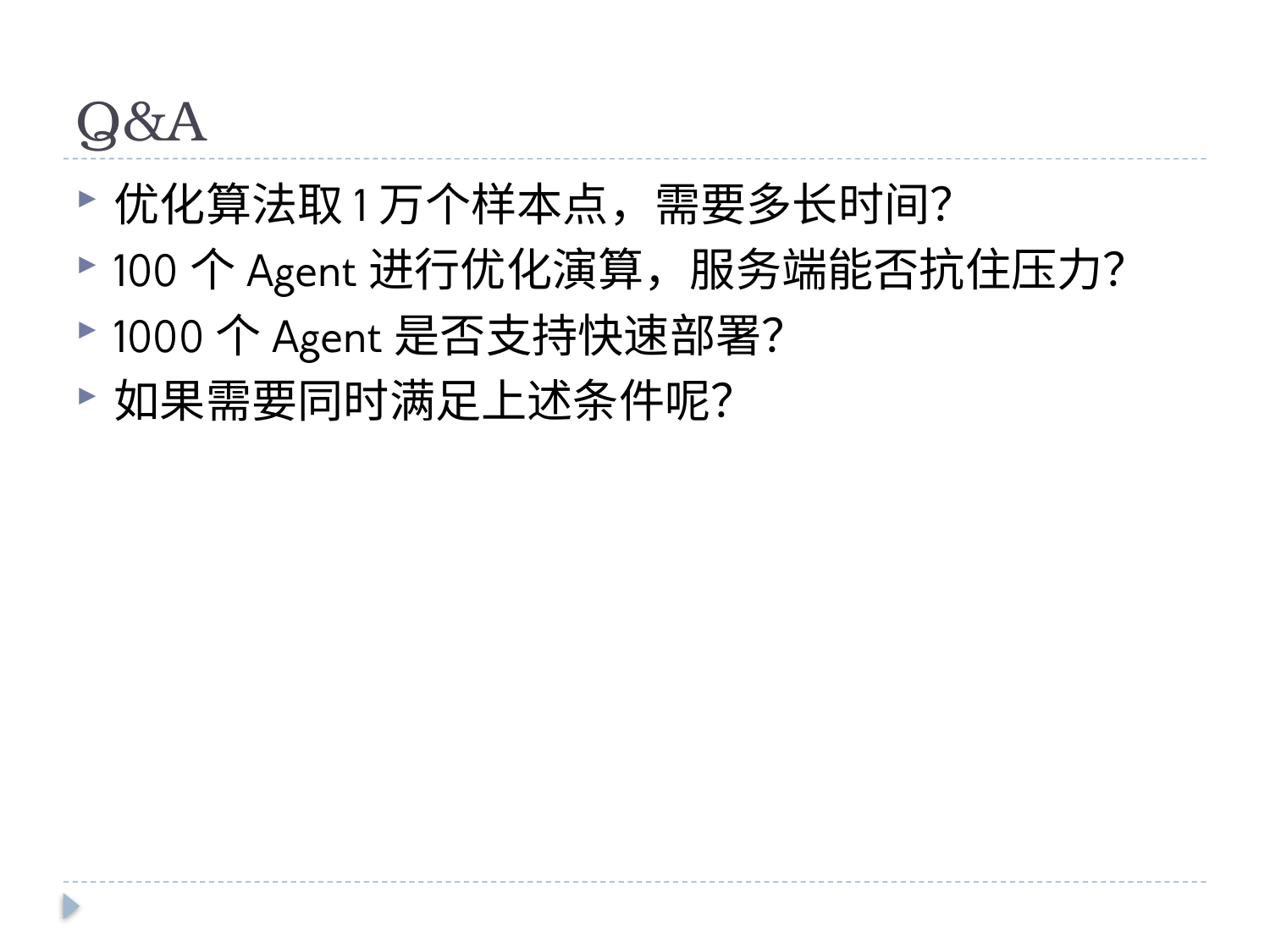

# Q&A
优化算法取1万个样本点，需要多长时间？
100个Agent进行优化演算，服务端能否抗住压力？
1000个Agent是否支持快速部署？
如果需要同时满足上述条件呢？